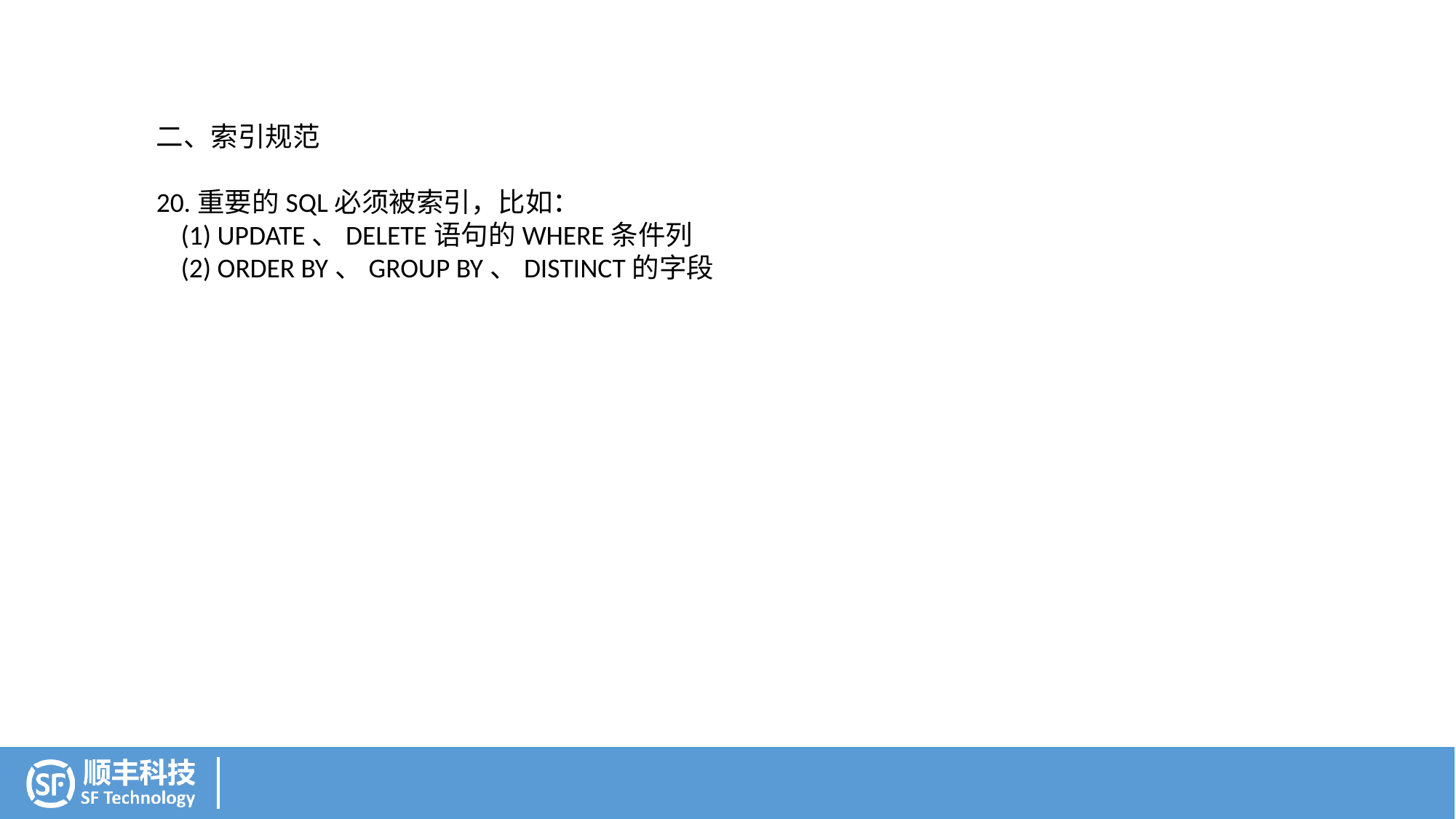

二、索引规范

20.重要的SQL必须被索引，比如：
    (1) UPDATE、DELETE语句的WHERE条件列
    (2) ORDER BY、GROUP BY、DISTINCT的字段